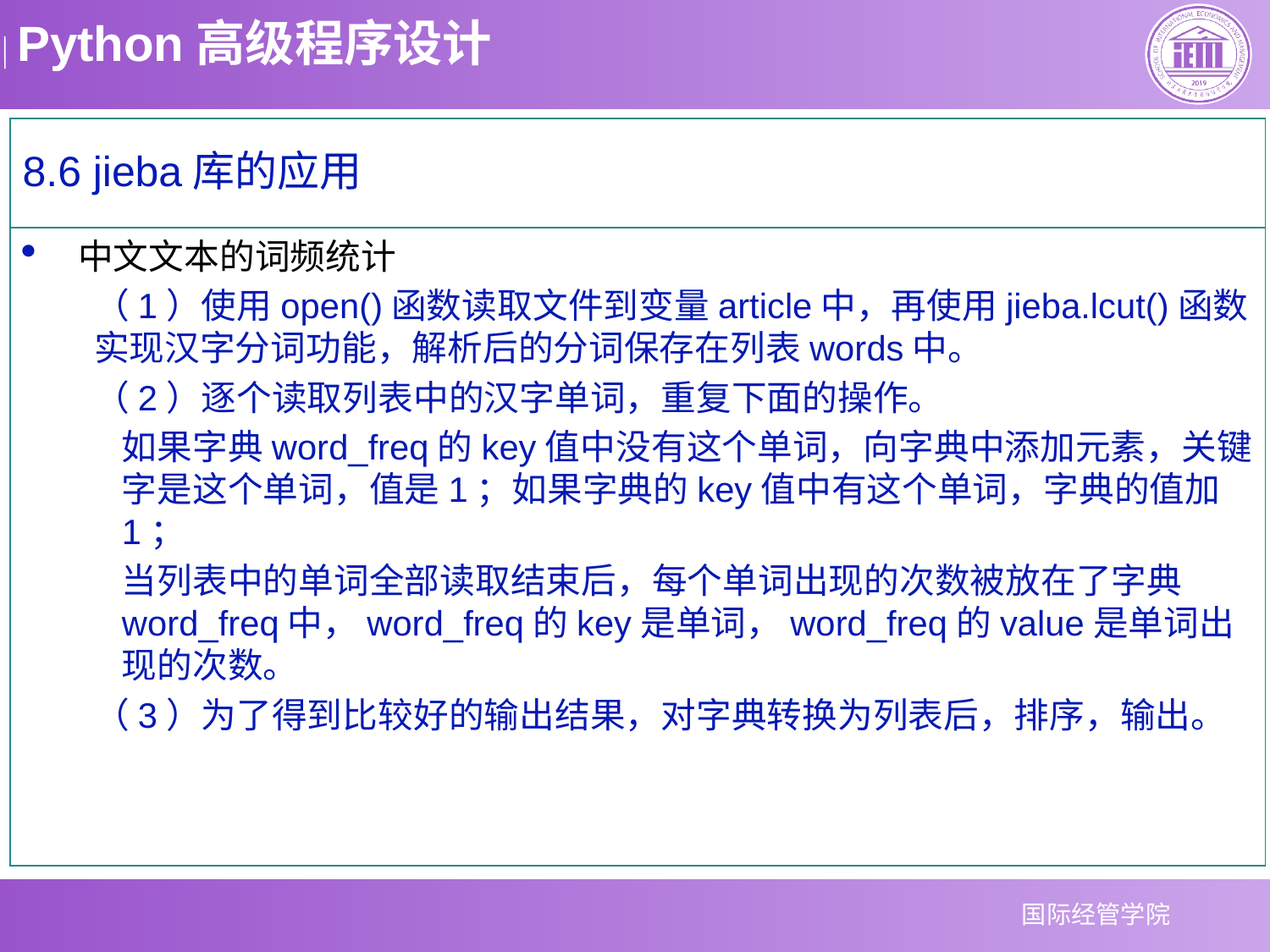

8.6 jieba库的应用
中文文本的词频统计
（1）使用open()函数读取文件到变量article中，再使用jieba.lcut()函数实现汉字分词功能，解析后的分词保存在列表words中。
（2）逐个读取列表中的汉字单词，重复下面的操作。
如果字典word_freq的key值中没有这个单词，向字典中添加元素，关键字是这个单词，值是1；如果字典的key值中有这个单词，字典的值加1；
当列表中的单词全部读取结束后，每个单词出现的次数被放在了字典word_freq中，word_freq的key是单词，word_freq的value是单词出现的次数。
（3）为了得到比较好的输出结果，对字典转换为列表后，排序，输出。